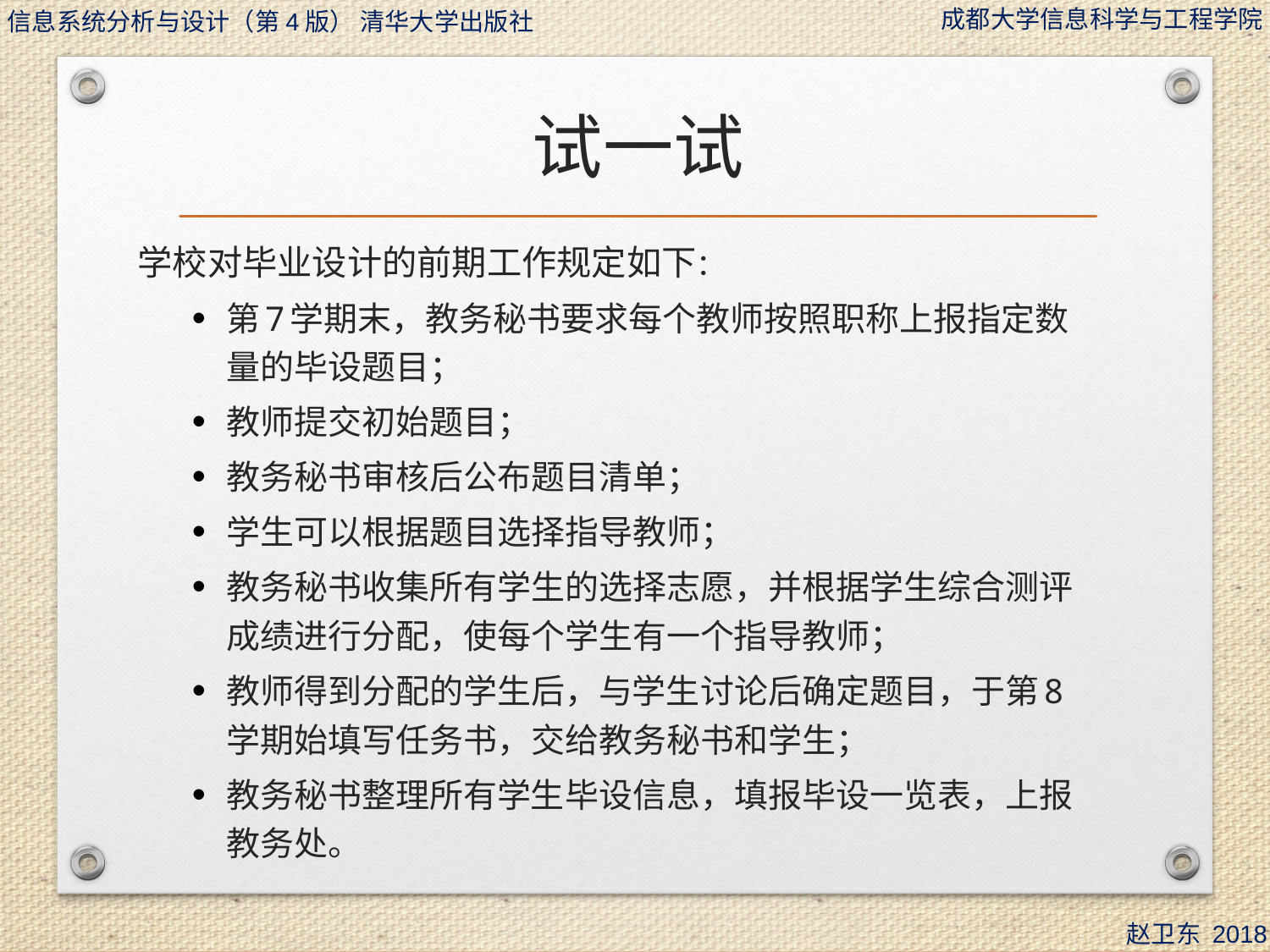

# 试一试
学校对毕业设计的前期工作规定如下：
第7学期末，教务秘书要求每个教师按照职称上报指定数量的毕设题目；
教师提交初始题目；
教务秘书审核后公布题目清单；
学生可以根据题目选择指导教师；
教务秘书收集所有学生的选择志愿，并根据学生综合测评成绩进行分配，使每个学生有一个指导教师；
教师得到分配的学生后，与学生讨论后确定题目，于第8学期始填写任务书，交给教务秘书和学生；
教务秘书整理所有学生毕设信息，填报毕设一览表，上报教务处。